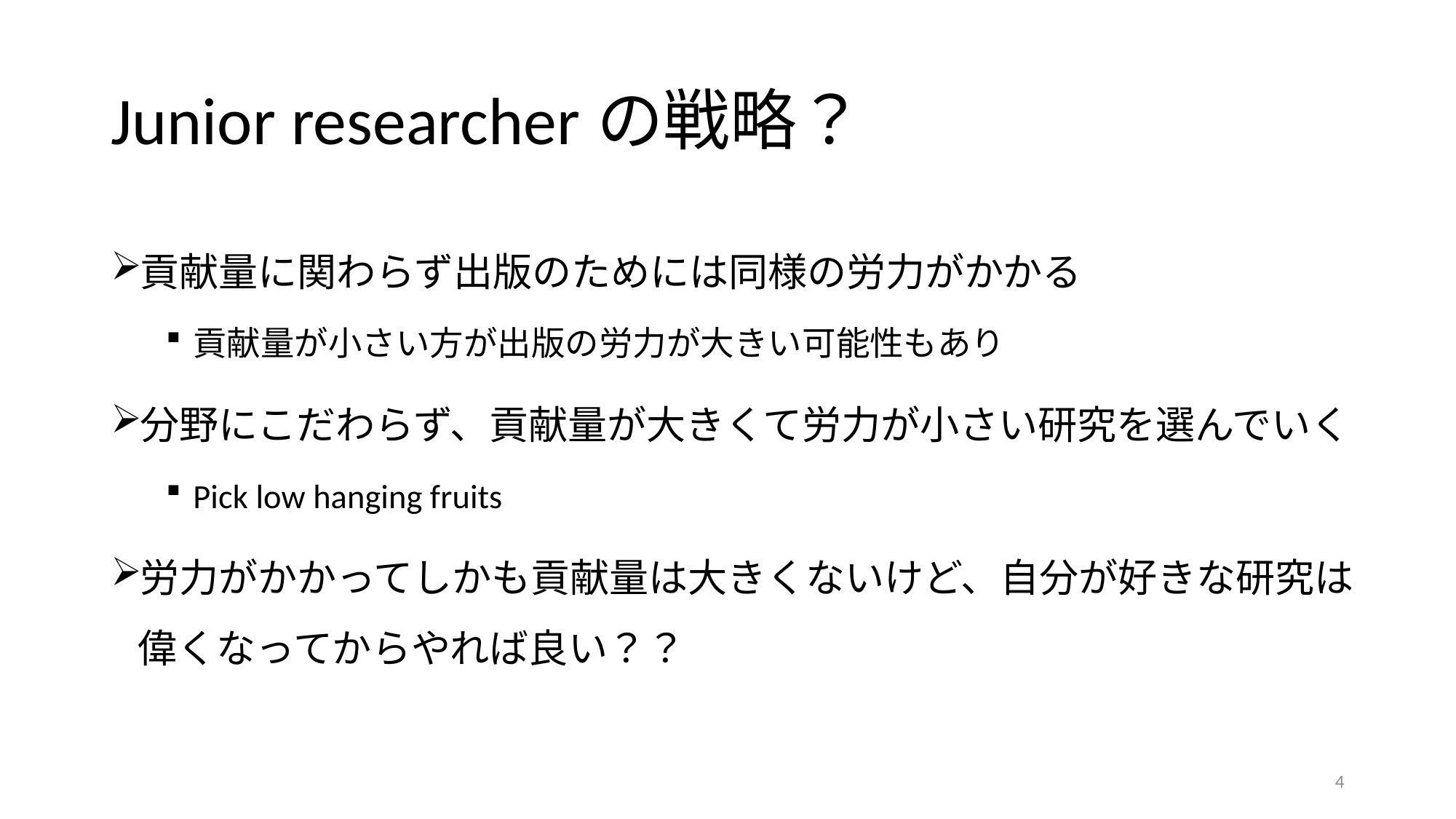

# Junior researcherの戦略？
貢献量に関わらず出版のためには同様の労力がかかる
貢献量が小さい方が出版の労力が大きい可能性もあり
分野にこだわらず、貢献量が大きくて労力が小さい研究を選んでいく
Pick low hanging fruits
労力がかかってしかも貢献量は大きくないけど、自分が好きな研究は偉くなってからやれば良い？？
4